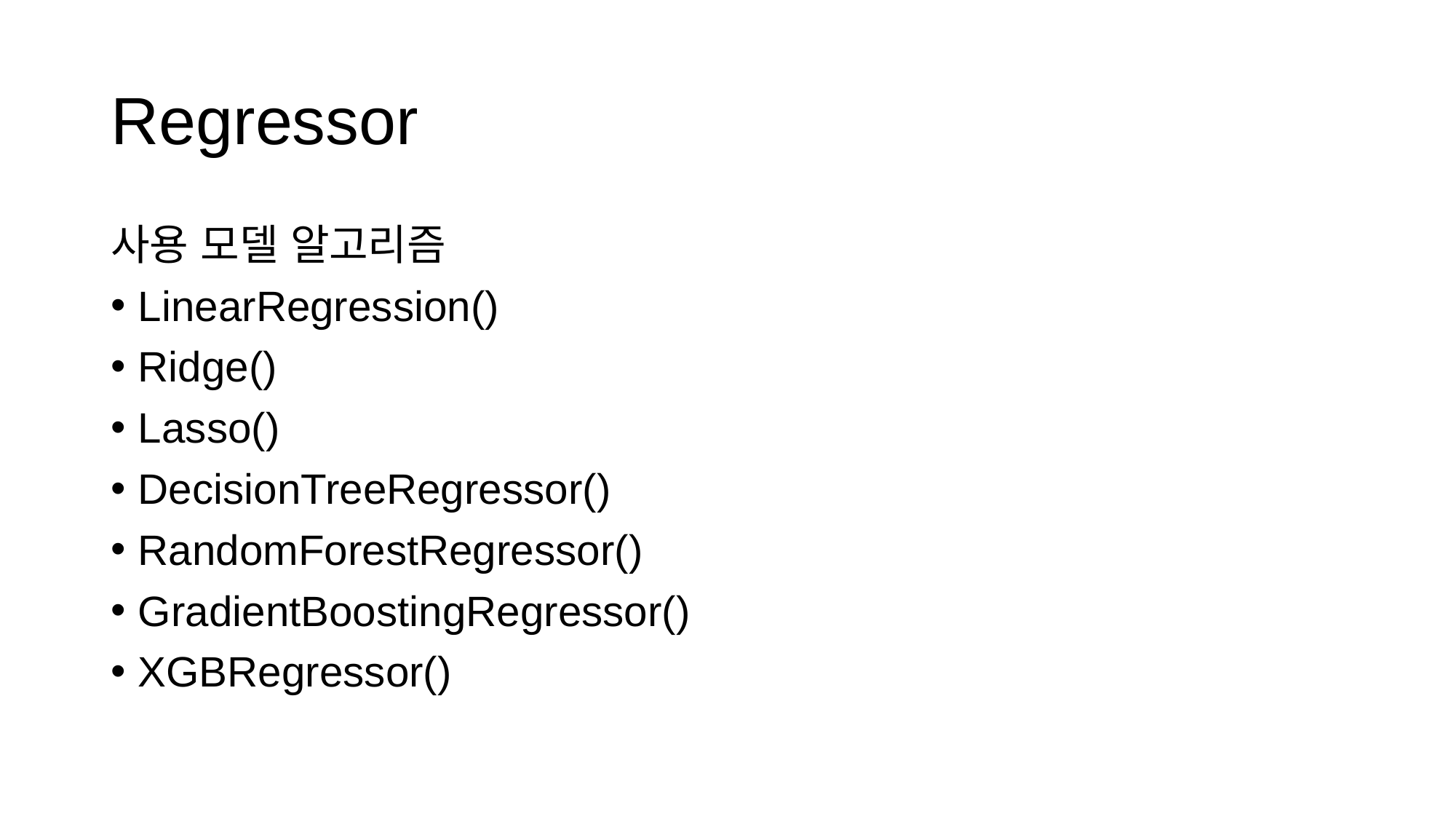

# Regressor
사용 모델 알고리즘
LinearRegression()
Ridge()
Lasso()
DecisionTreeRegressor()
RandomForestRegressor()
GradientBoostingRegressor()
XGBRegressor()